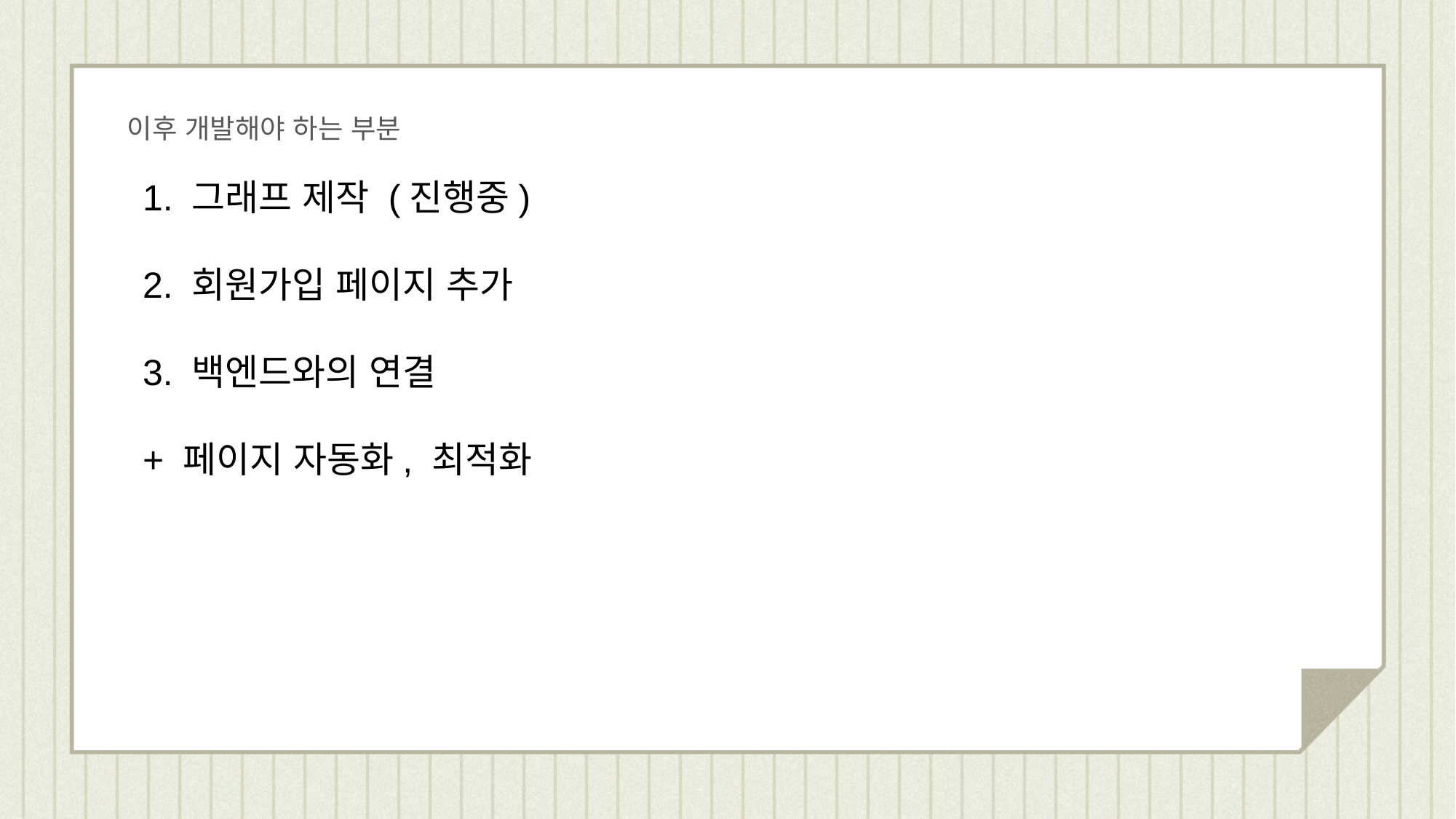

이후 개발해야 하는 부분
1. 그래프 제작 (진행중)

2. 회원가입 페이지 추가

3. 백엔드와의 연결

+ 페이지 자동화, 최적화